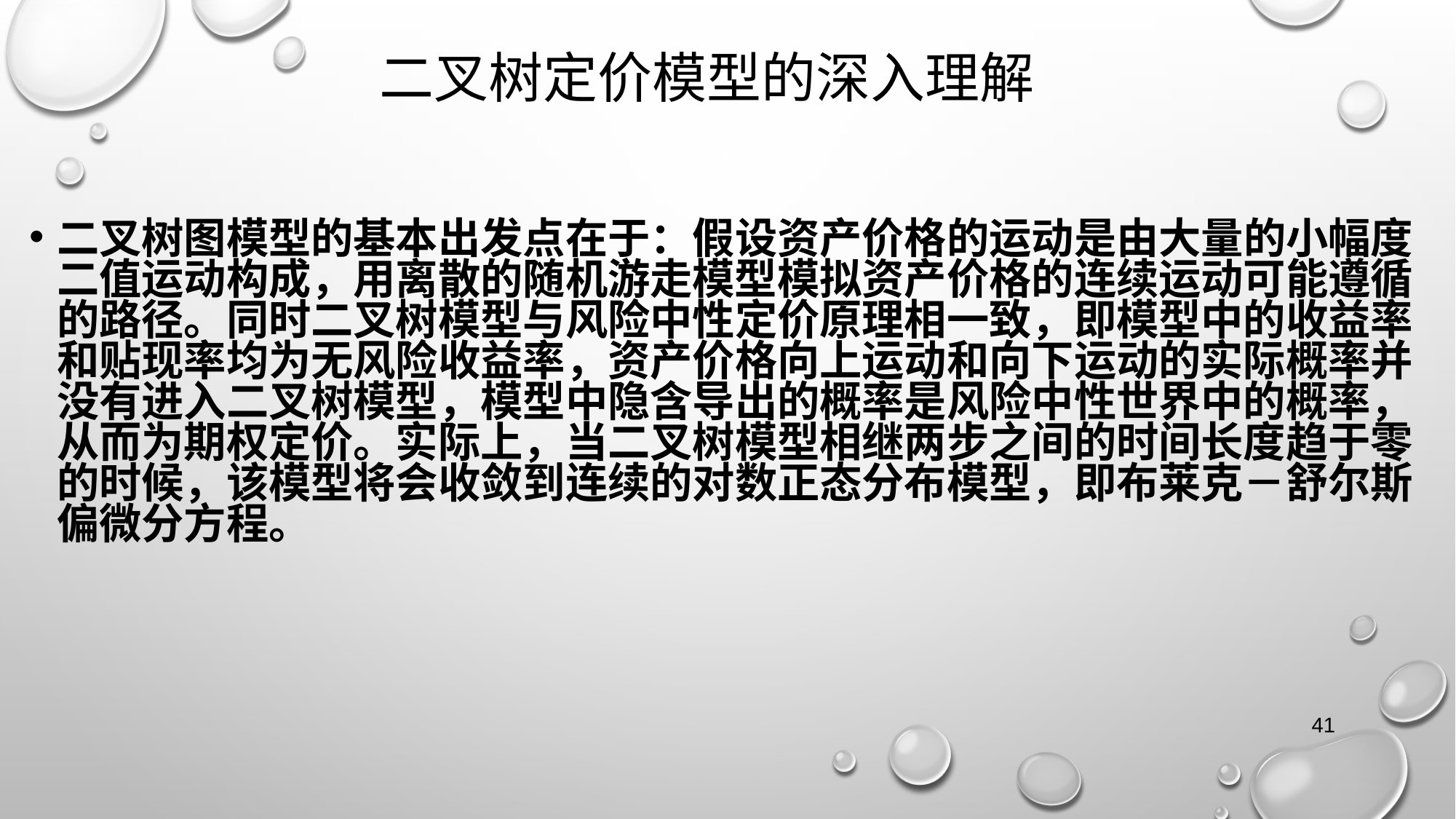

# 二叉树定价模型的深入理解
二叉树图模型的基本出发点在于：假设资产价格的运动是由大量的小幅度二值运动构成，用离散的随机游走模型模拟资产价格的连续运动可能遵循的路径。同时二叉树模型与风险中性定价原理相一致，即模型中的收益率和贴现率均为无风险收益率，资产价格向上运动和向下运动的实际概率并没有进入二叉树模型，模型中隐含导出的概率是风险中性世界中的概率，从而为期权定价。实际上，当二叉树模型相继两步之间的时间长度趋于零的时候，该模型将会收敛到连续的对数正态分布模型，即布莱克－舒尔斯偏微分方程。
41